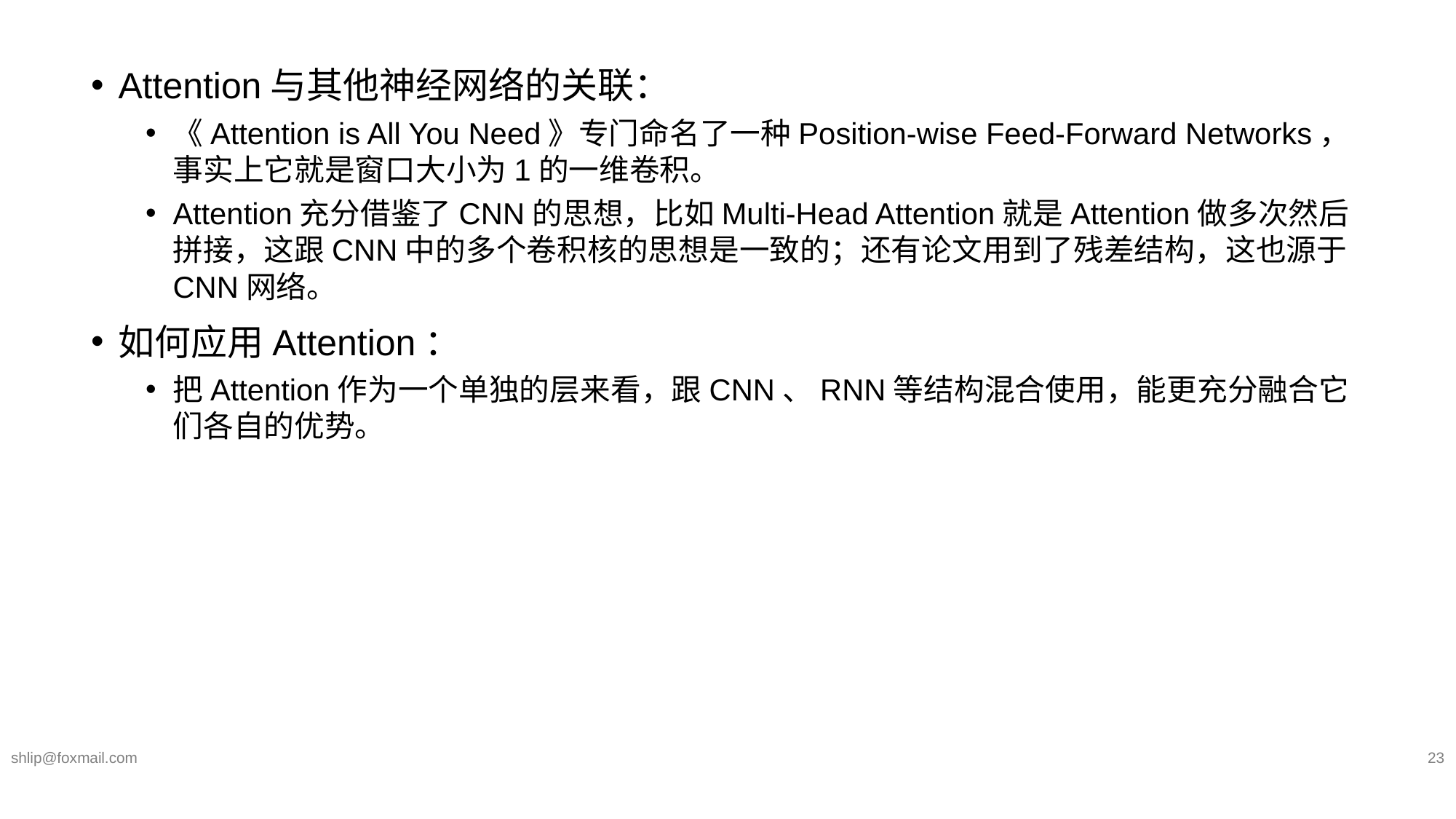

Attention与其他神经网络的关联：
《Attention is All You Need》专门命名了一种Position-wise Feed-Forward Networks，事实上它就是窗口大小为1的一维卷积。
Attention充分借鉴了CNN的思想，比如Multi-Head Attention就是Attention做多次然后拼接，这跟CNN中的多个卷积核的思想是一致的；还有论文用到了残差结构，这也源于CNN网络。
如何应用Attention：
把Attention作为一个单独的层来看，跟CNN、RNN等结构混合使用，能更充分融合它们各自的优势。
shlip@foxmail.com
23